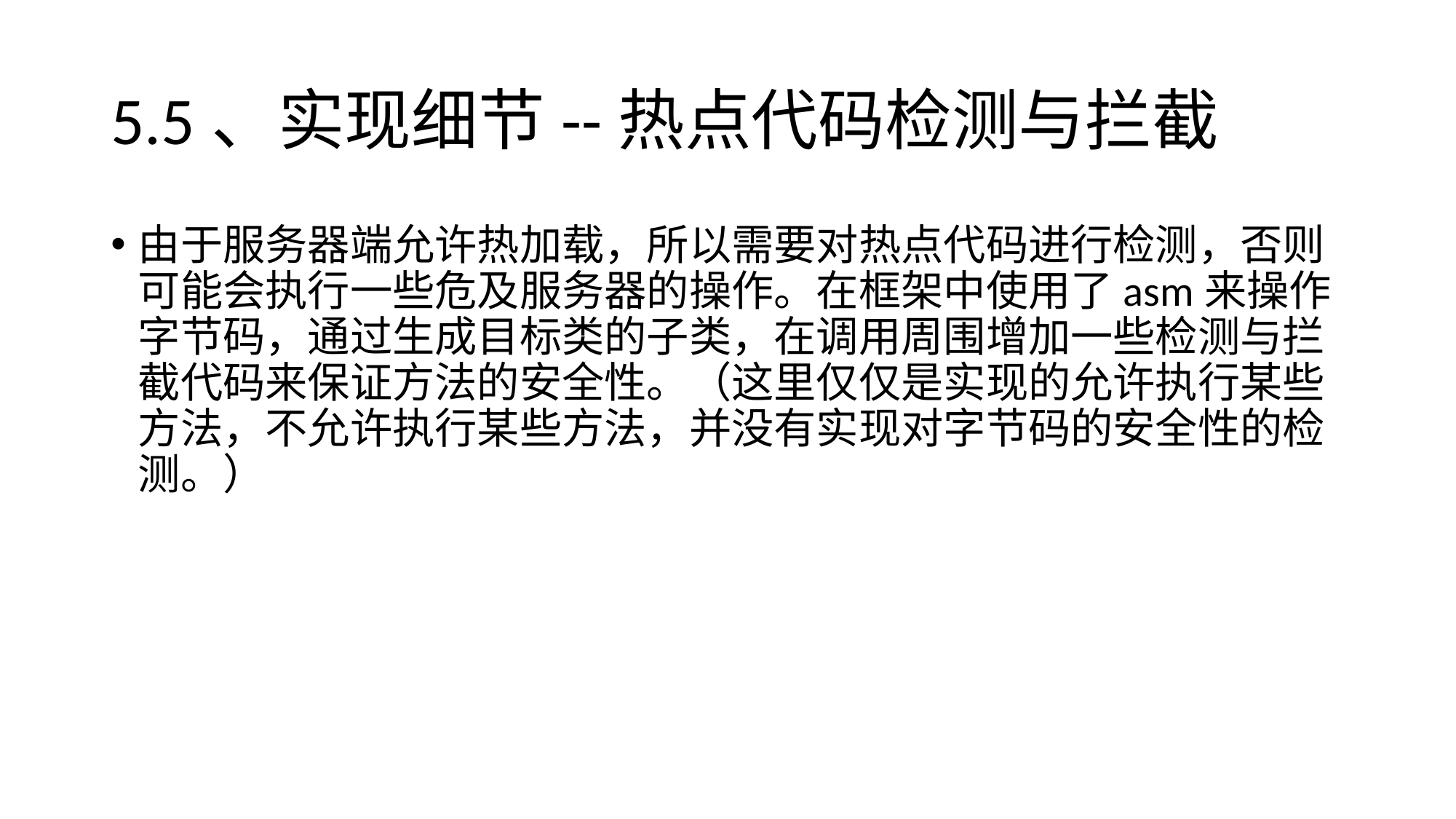

# 5.5、实现细节--热点代码检测与拦截
由于服务器端允许热加载，所以需要对热点代码进行检测，否则可能会执行一些危及服务器的操作。在框架中使用了asm来操作字节码，通过生成目标类的子类，在调用周围增加一些检测与拦截代码来保证方法的安全性。（这里仅仅是实现的允许执行某些方法，不允许执行某些方法，并没有实现对字节码的安全性的检测。）